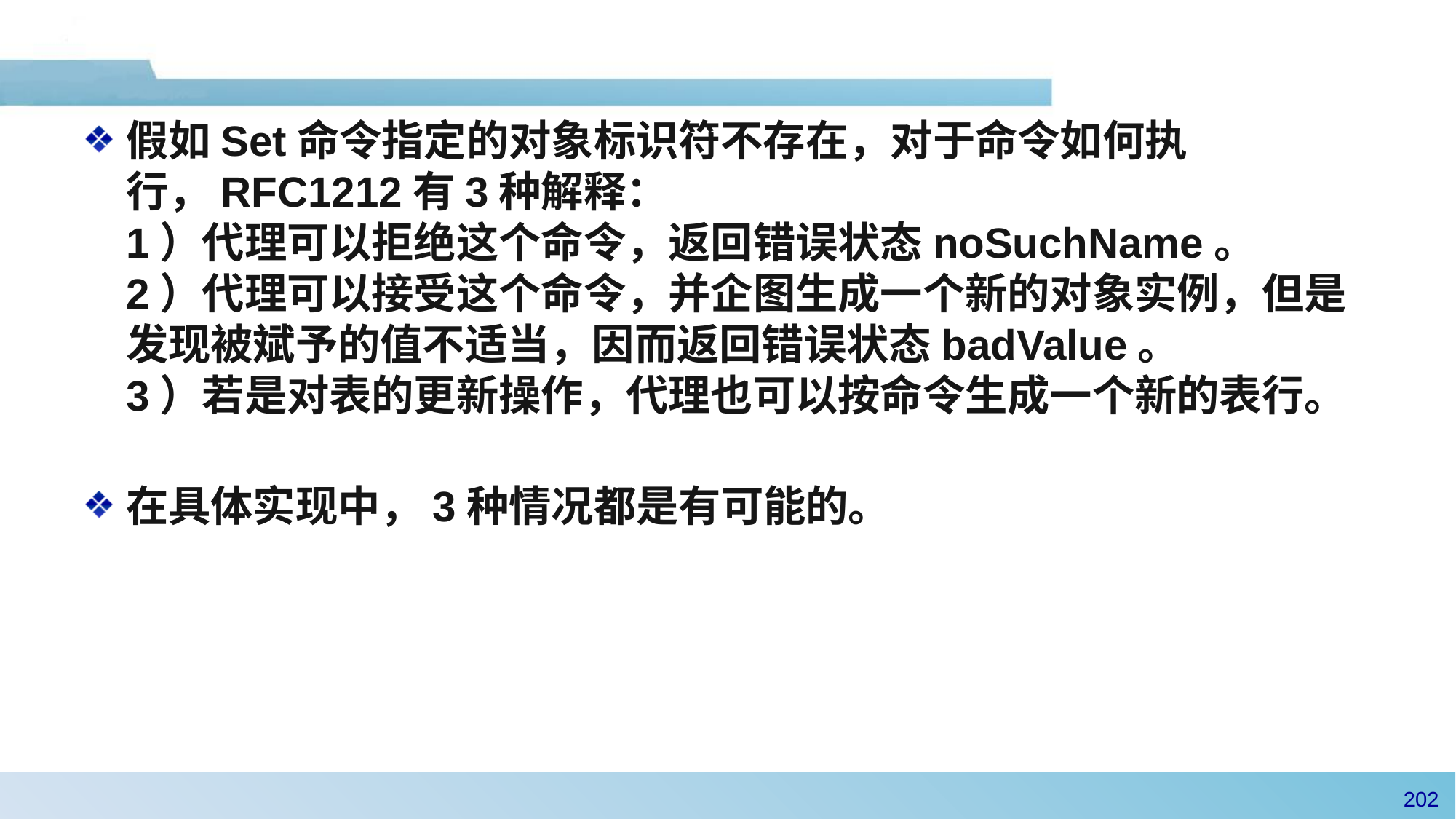

假如Set命令指定的对象标识符不存在，对于命令如何执行，RFC1212有3种解释：
1）代理可以拒绝这个命令，返回错误状态noSuchName。
2）代理可以接受这个命令，并企图生成一个新的对象实例，但是发现被斌予的值不适当，因而返回错误状态badValue。
3）若是对表的更新操作，代理也可以按命令生成一个新的表行。
在具体实现中，3种情况都是有可能的。
202